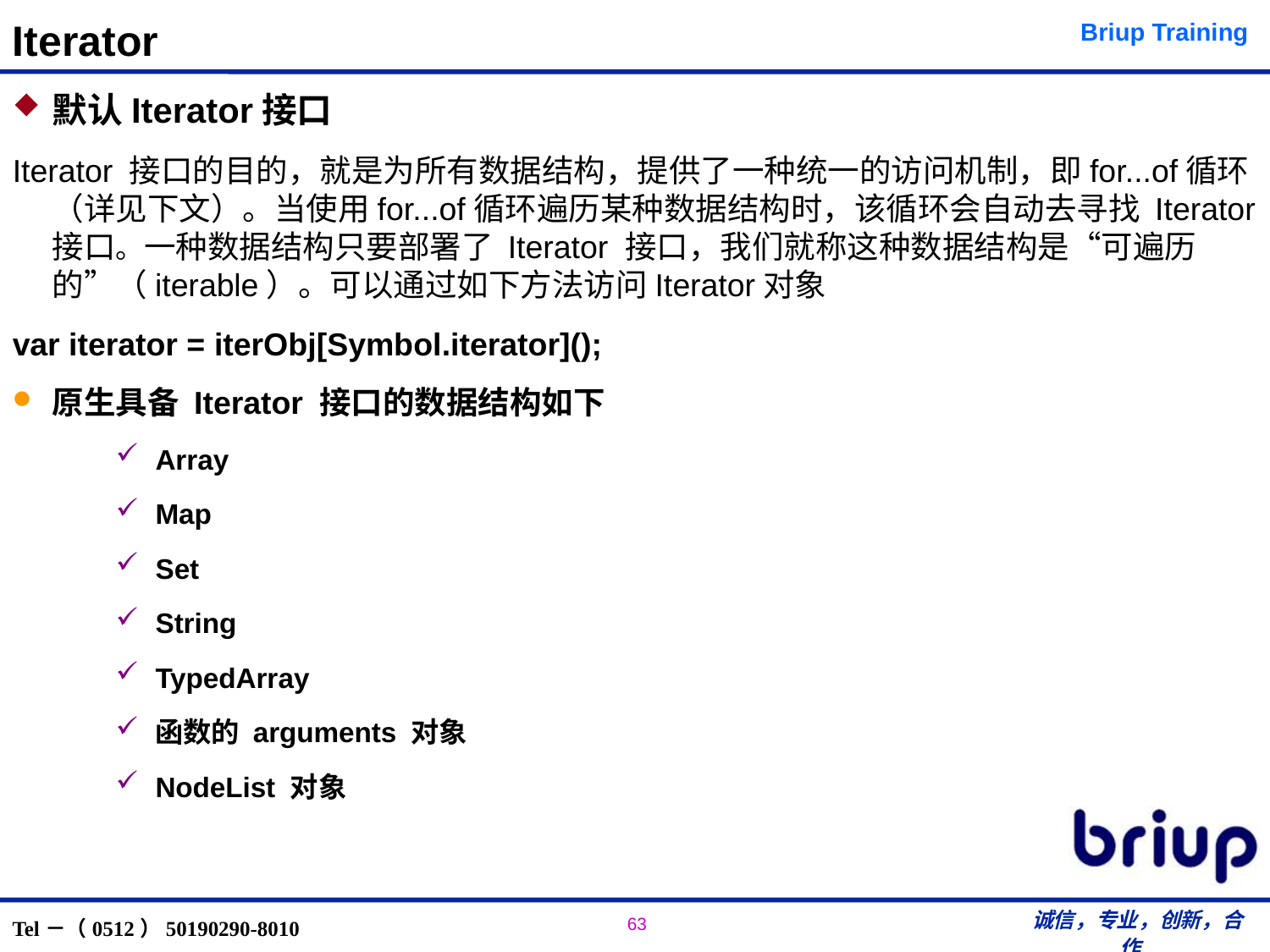

# Iterator
默认Iterator接口
Iterator 接口的目的，就是为所有数据结构，提供了一种统一的访问机制，即for...of循环（详见下文）。当使用for...of循环遍历某种数据结构时，该循环会自动去寻找 Iterator 接口。一种数据结构只要部署了 Iterator 接口，我们就称这种数据结构是“可遍历的”（iterable）。可以通过如下方法访问Iterator对象
var iterator = iterObj[Symbol.iterator]();
原生具备 Iterator 接口的数据结构如下
Array
Map
Set
String
TypedArray
函数的 arguments 对象
NodeList 对象